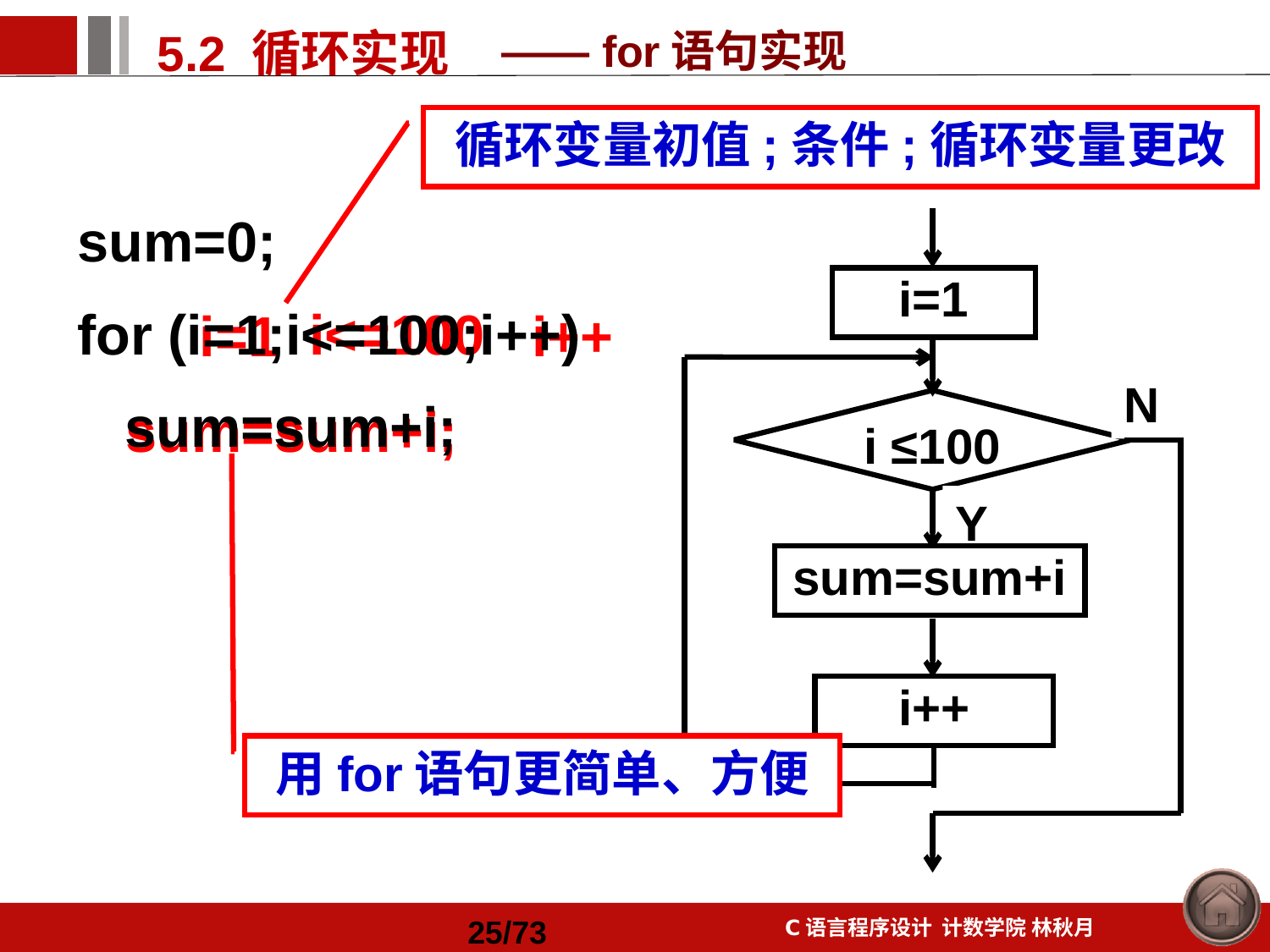

—— for语句实现
循环变量初值;条件;循环变量更改
sum=0;
for (i=1;i<=100;i++)
	sum=sum+i;
i=1
i<=100
i=1
i++
N
sum=sum+i;
i ≤100
Y
sum=sum+i
i++
用for语句更简单、方便